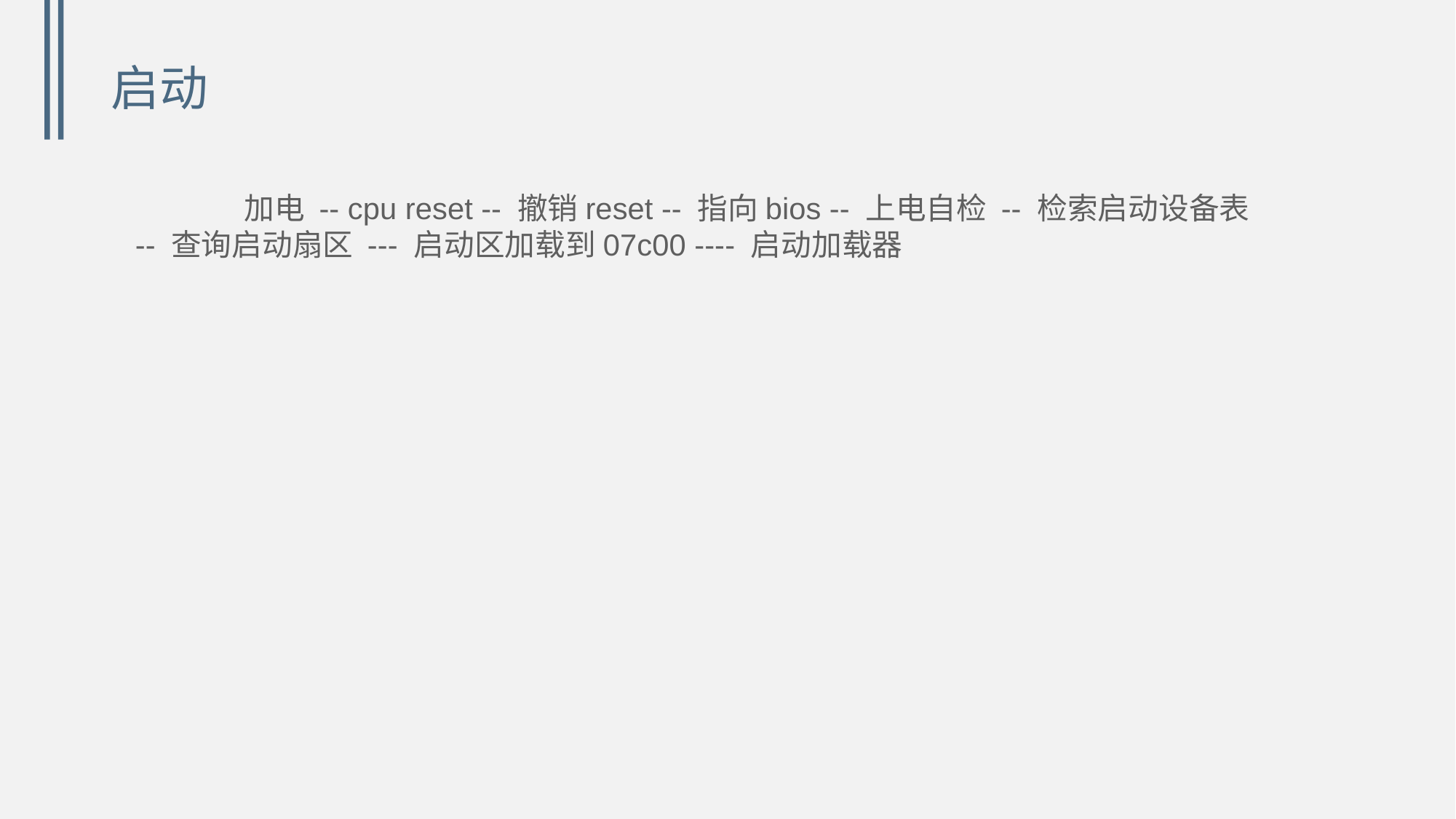

# 启动
	加电 -- cpu reset -- 撤销reset -- 指向bios -- 上电自检 -- 检索启动设备表 -- 查询启动扇区 --- 启动区加载到07c00 ---- 启动加载器